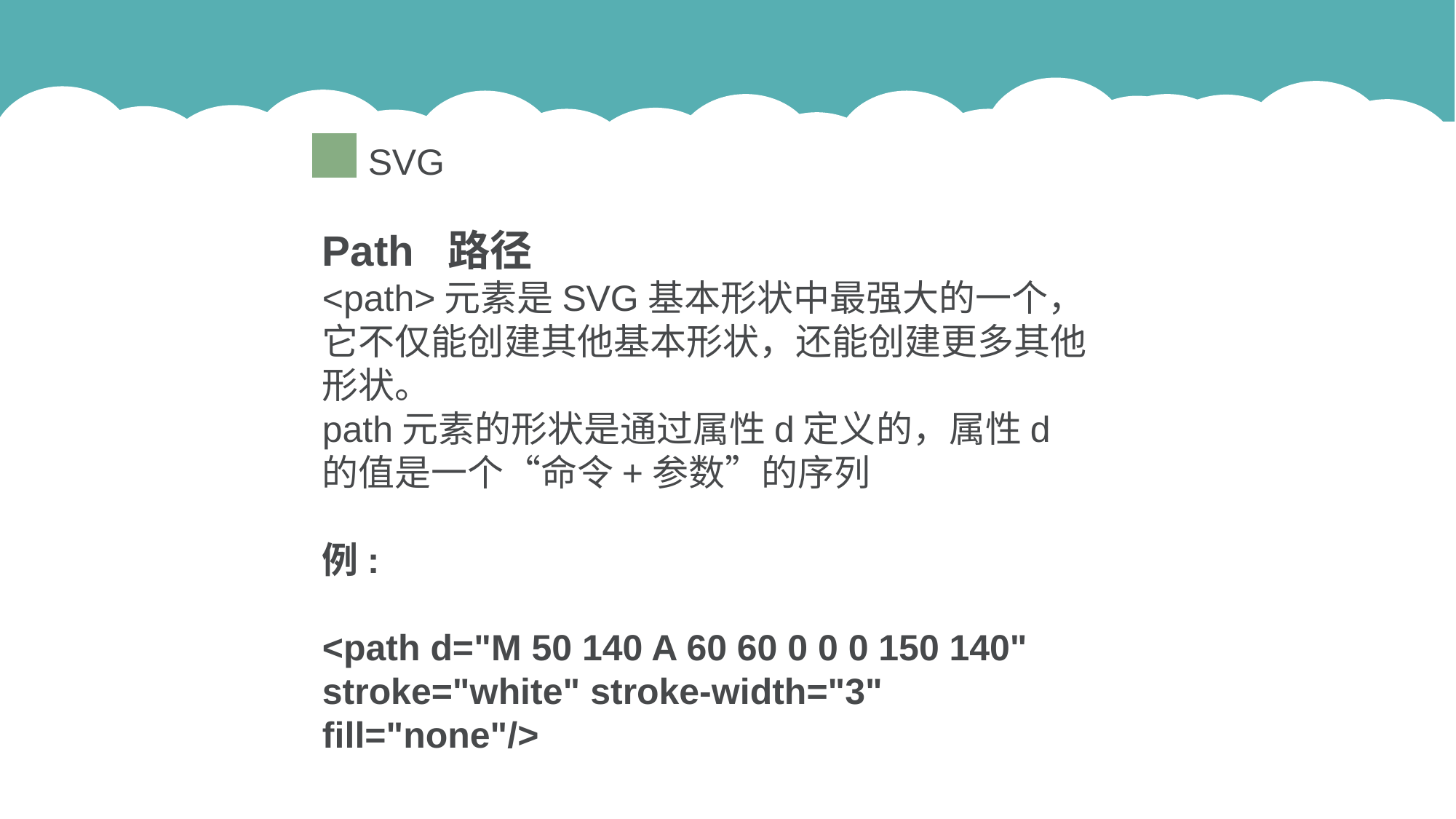

SVG
Path  路径
<path>元素是SVG基本形状中最强大的一个，它不仅能创建其他基本形状，还能创建更多其他形状。
path元素的形状是通过属性d定义的，属性d的值是一个“命令+参数”的序列

例:

<path d="M 50 140 A 60 60 0 0 0 150 140" stroke="white" stroke-width="3" fill="none"/>